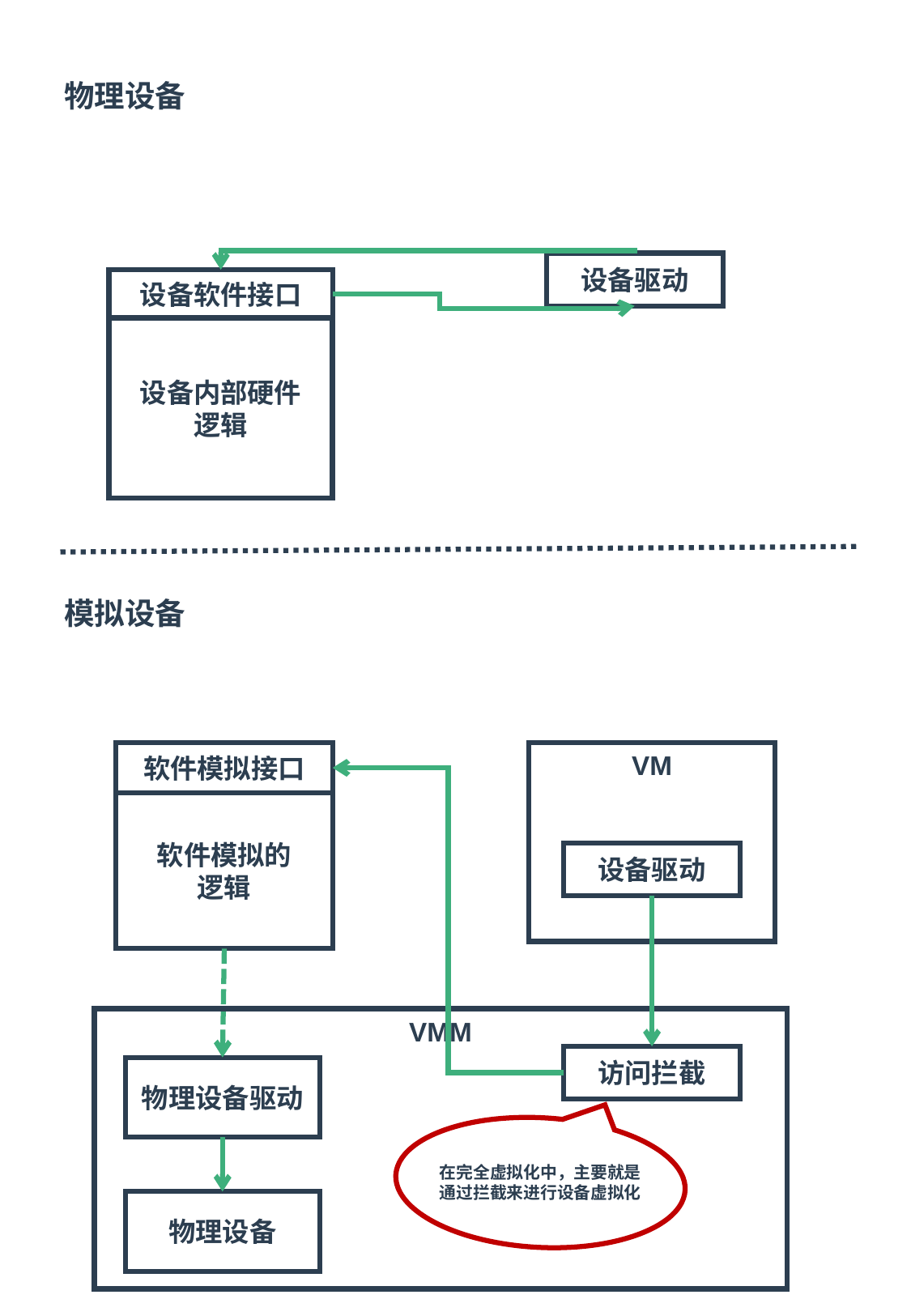

物理设备
设备驱动
设备软件接口
设备内部硬件
逻辑
模拟设备
软件模拟接口
VM
软件模拟的
逻辑
设备驱动
VMM
访问拦截
物理设备驱动

在完全虚拟化中，主要就是
通过拦截来进行设备虚拟化
物理设备